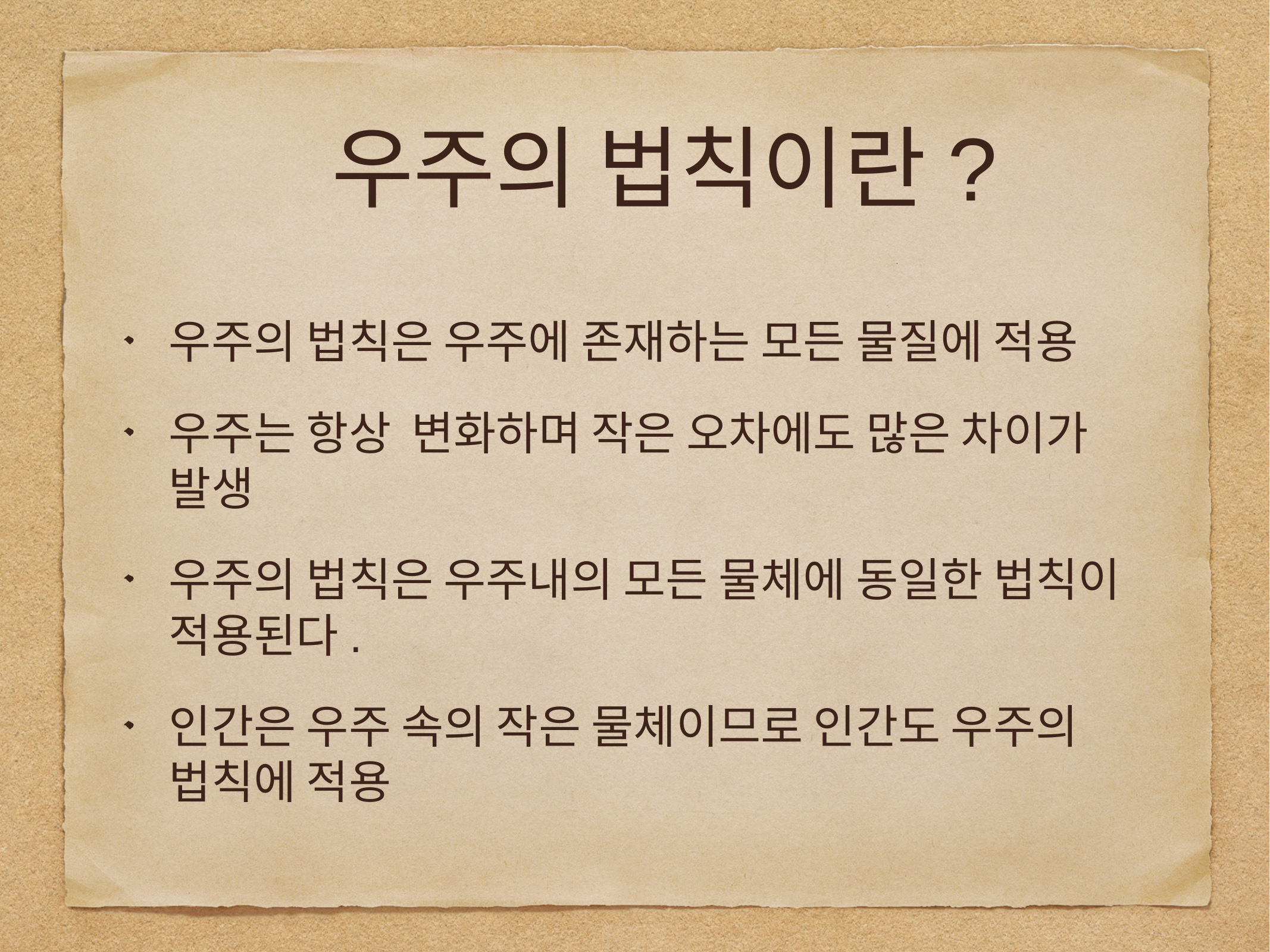

# 우주의 법칙이란?
우주의 법칙은 우주에 존재하는 모든 물질에 적용
우주는 항상  변화하며 작은 오차에도 많은 차이가 발생
우주의 법칙은 우주내의 모든 물체에 동일한 법칙이 적용된다.
인간은 우주 속의 작은 물체이므로 인간도 우주의 법칙에 적용